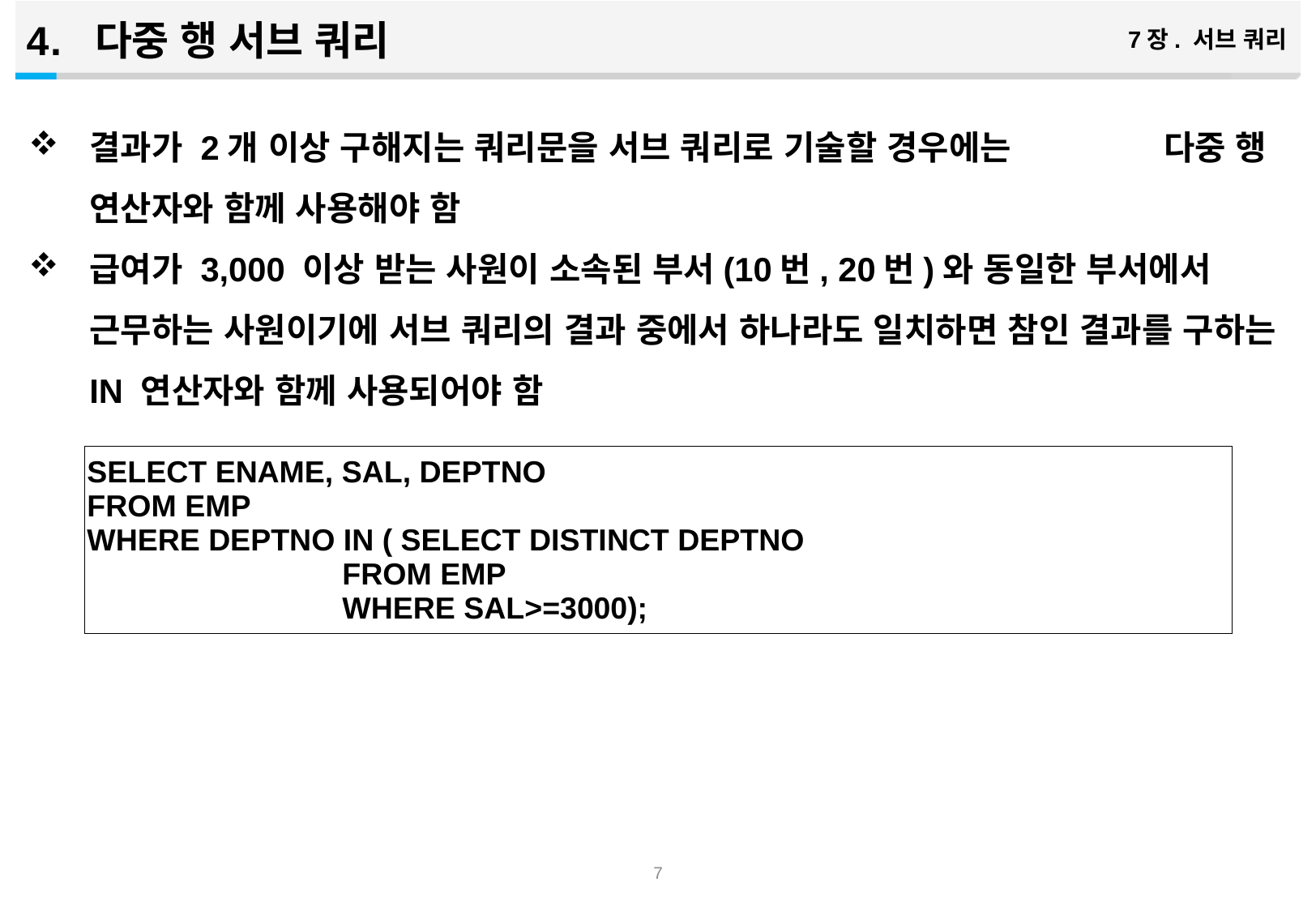

다중 행 서브 쿼리
7장. 서브 쿼리
결과가 2개 이상 구해지는 쿼리문을 서브 쿼리로 기술할 경우에는                다중 행 연산자와 함께 사용해야 함
급여가 3,000 이상 받는 사원이 소속된 부서(10번, 20번)와 동일한 부서에서  근무하는 사원이기에 서브 쿼리의 결과 중에서 하나라도 일치하면 참인 결과를 구하는 IN 연산자와 함께 사용되어야 함

| SELECT ENAME, SAL, DEPTNO FROM EMP WHERE DEPTNO IN ( SELECT DISTINCT DEPTNO FROM EMP WHERE SAL>=3000); |
| --- |
7